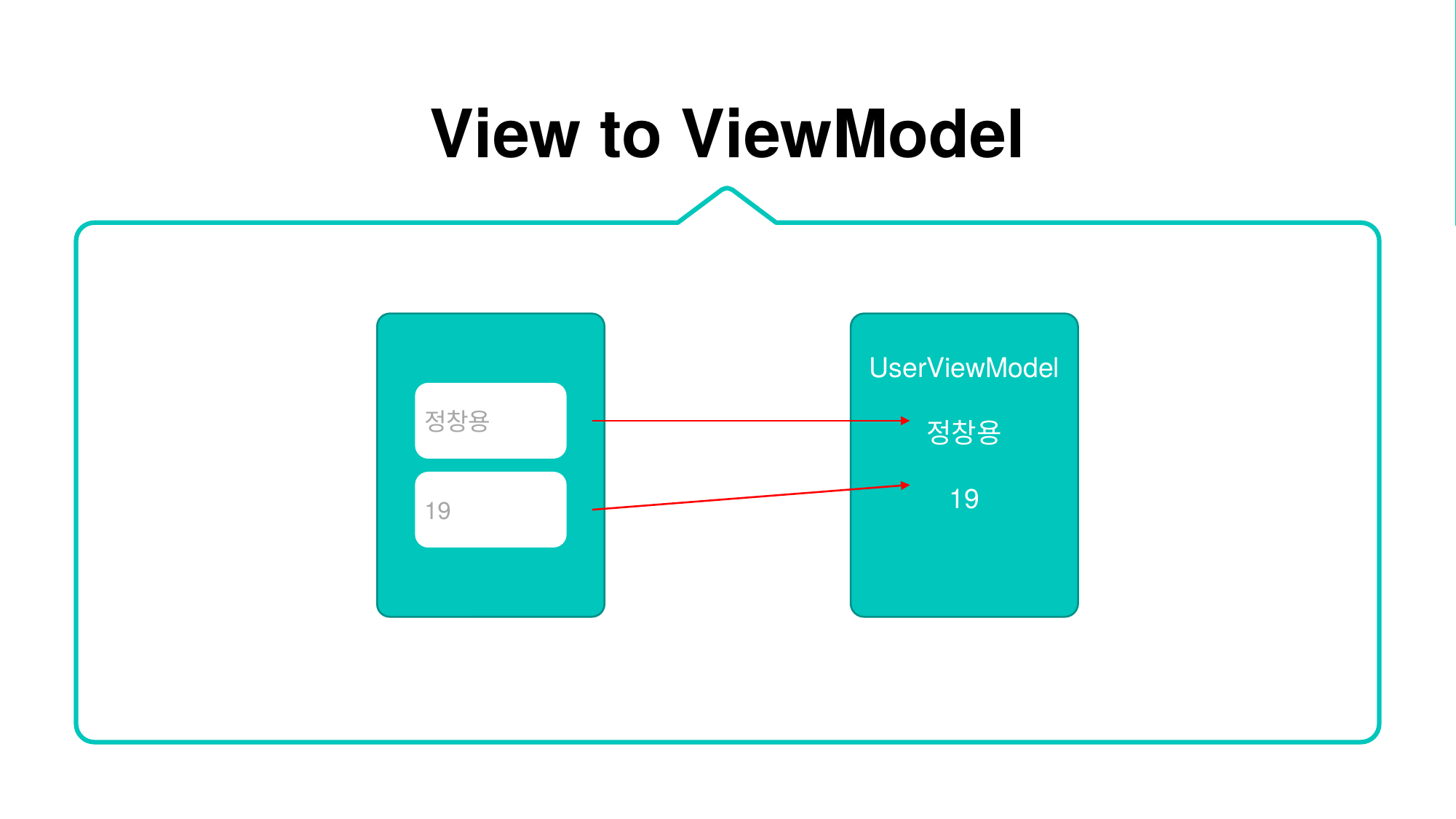

View to ViewModel

UserViewModel

정창용

19

정창용

19